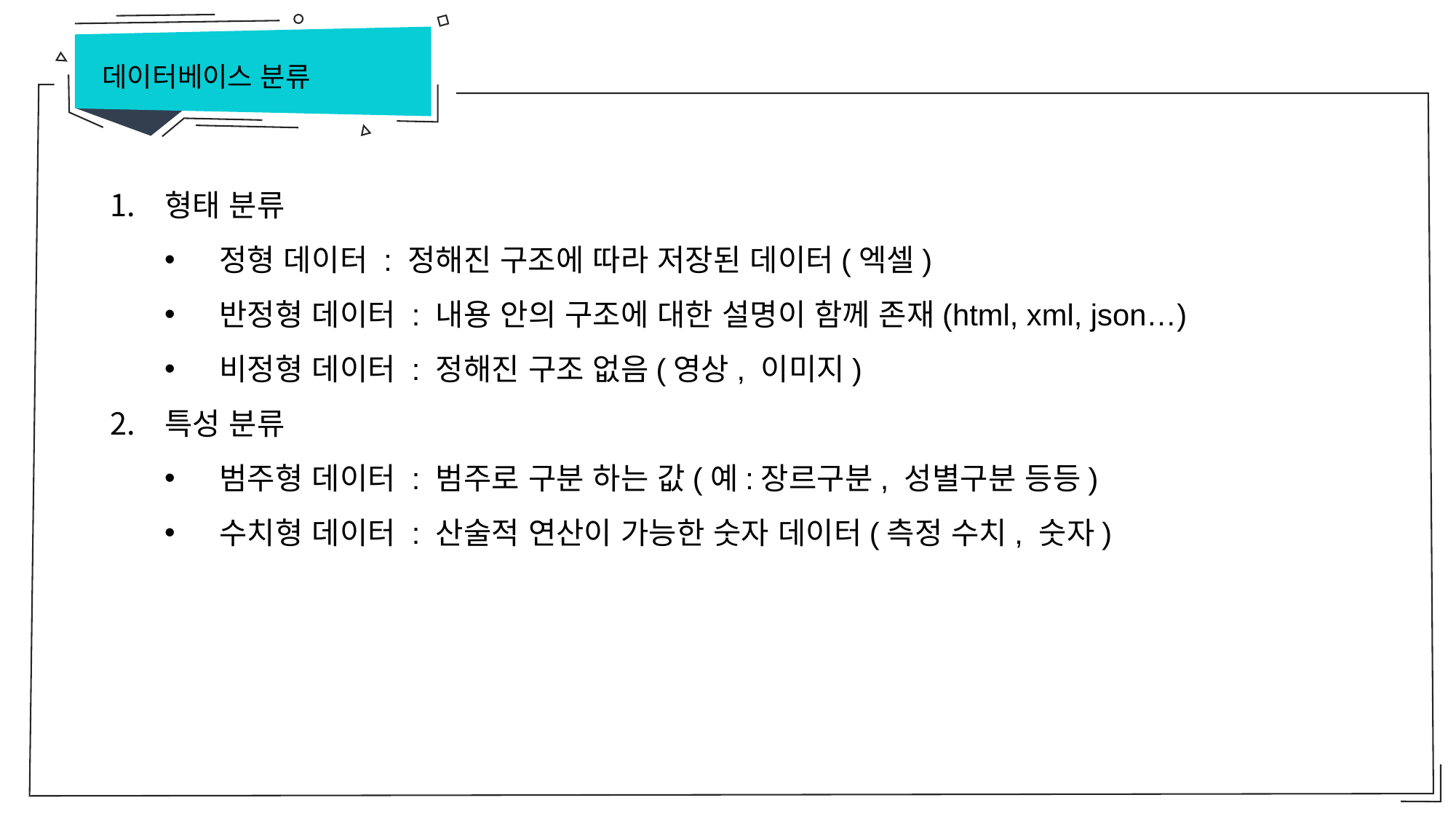

데이터베이스 분류
형태 분류
정형 데이터 : 정해진 구조에 따라 저장된 데이터(엑셀)
반정형 데이터 : 내용 안의 구조에 대한 설명이 함께 존재(html, xml, json…)
비정형 데이터 : 정해진 구조 없음(영상, 이미지)
특성 분류
범주형 데이터 : 범주로 구분 하는 값(예:장르구분, 성별구분 등등)
수치형 데이터 : 산술적 연산이 가능한 숫자 데이터(측정 수치, 숫자)